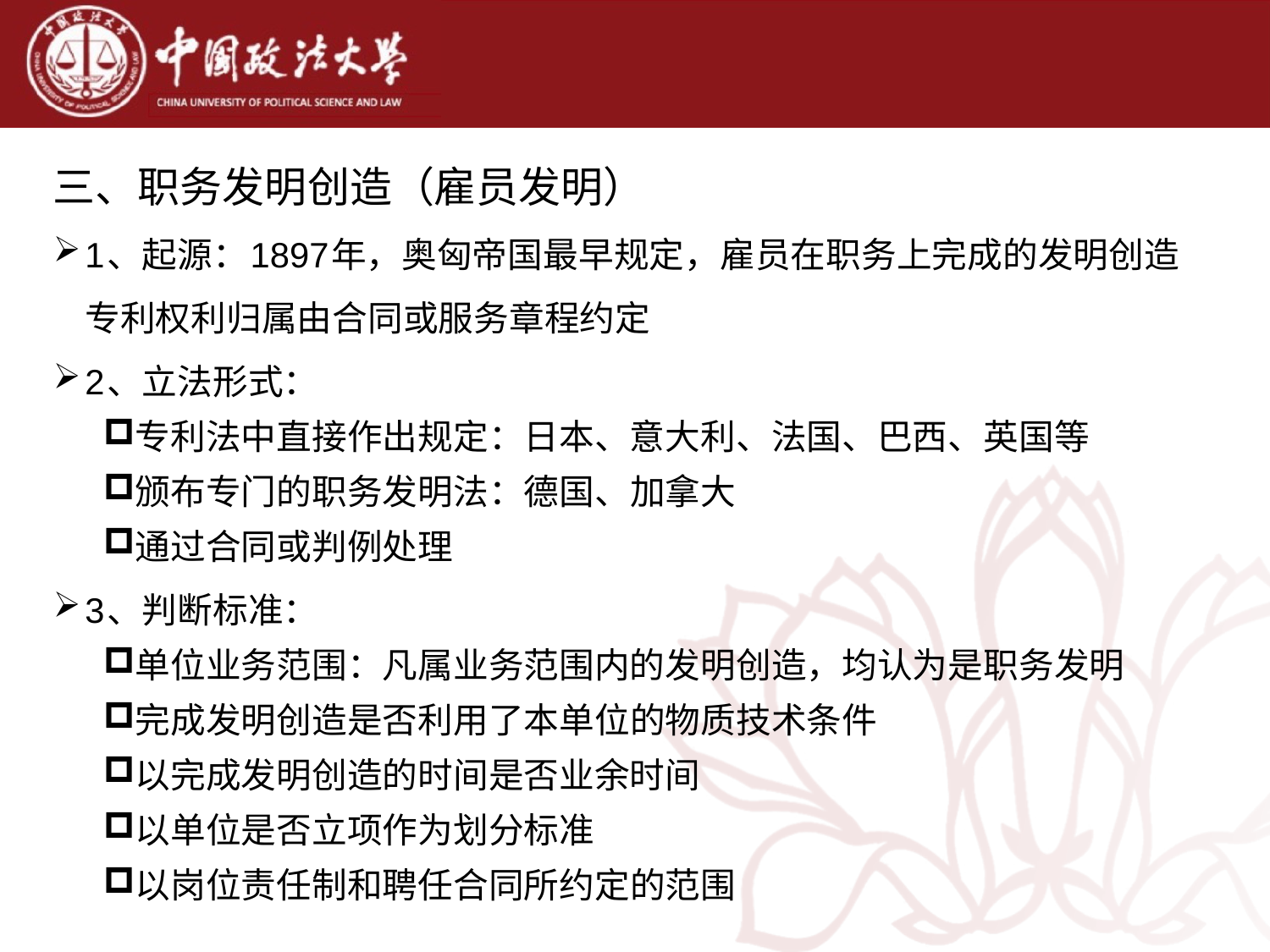

三、职务发明创造（雇员发明）
1、起源：1897年，奥匈帝国最早规定，雇员在职务上完成的发明创造专利权利归属由合同或服务章程约定
2、立法形式：
专利法中直接作出规定：日本、意大利、法国、巴西、英国等
颁布专门的职务发明法：德国、加拿大
通过合同或判例处理
3、判断标准：
单位业务范围：凡属业务范围内的发明创造，均认为是职务发明
完成发明创造是否利用了本单位的物质技术条件
以完成发明创造的时间是否业余时间
以单位是否立项作为划分标准
以岗位责任制和聘任合同所约定的范围